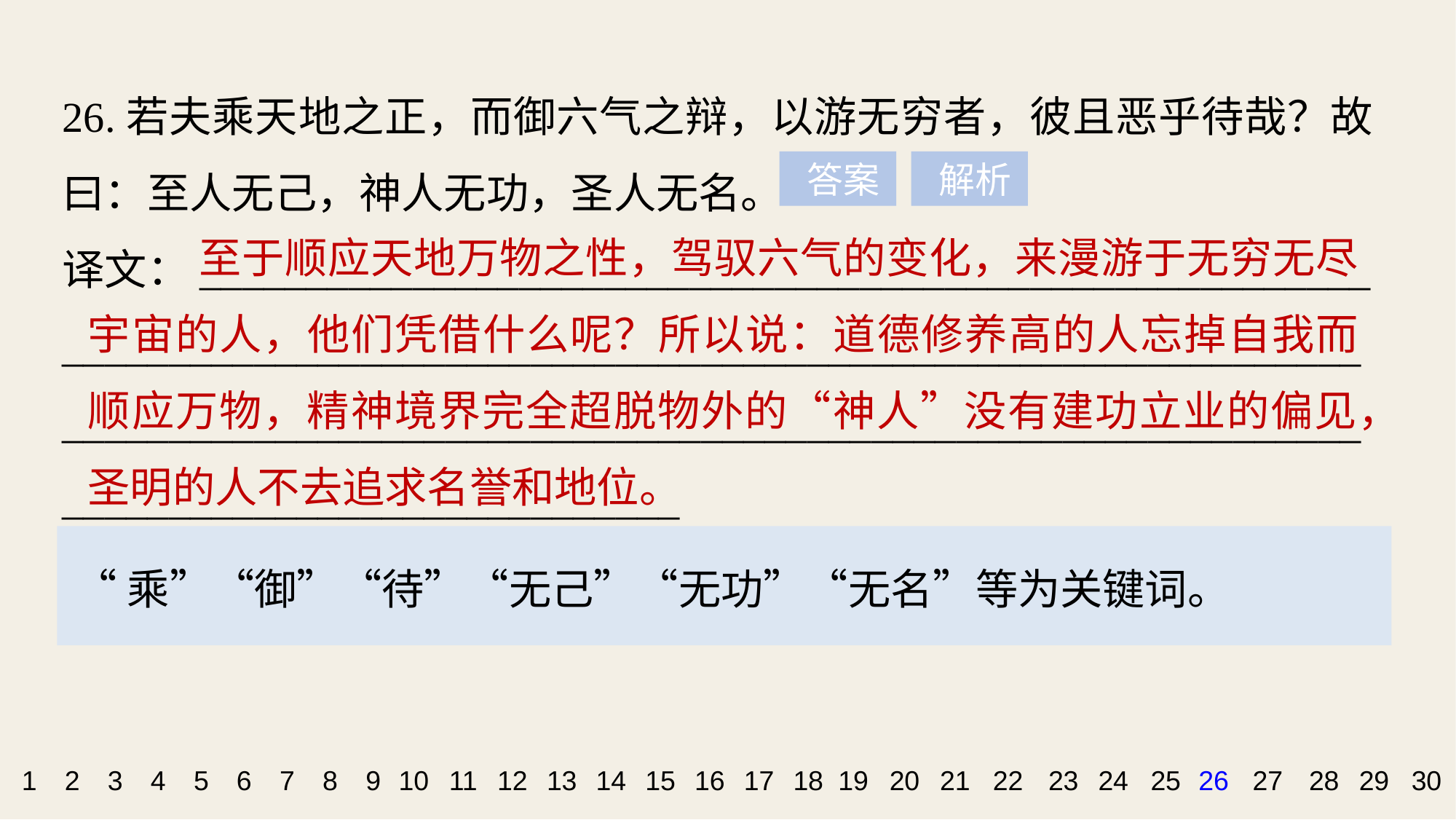

26.若夫乘天地之正，而御六气之辩，以游无穷者，彼且恶乎待哉？故曰：至人无己，神人无功，圣人无名。
译文：_______________________________________________________
_______________________________________________________________________________________________________________________________________________________
 答案
 解析
          至于顺应天地万物之性，驾驭六气的变化，来漫游于无穷无尽宇宙的人，他们凭借什么呢？所以说：道德修养高的人忘掉自我而顺应万物，精神境界完全超脱物外的“神人”没有建功立业的偏见，圣明的人不去追求名誉和地位。

“乘”“御”“待”“无己”“无功”“无名”等为关键词。
1
2
3
4
5
6
7
8
9
10
11
12
13
14
15
16
17
18
19
20
21
22
23
24
25
26
27
28
29
30